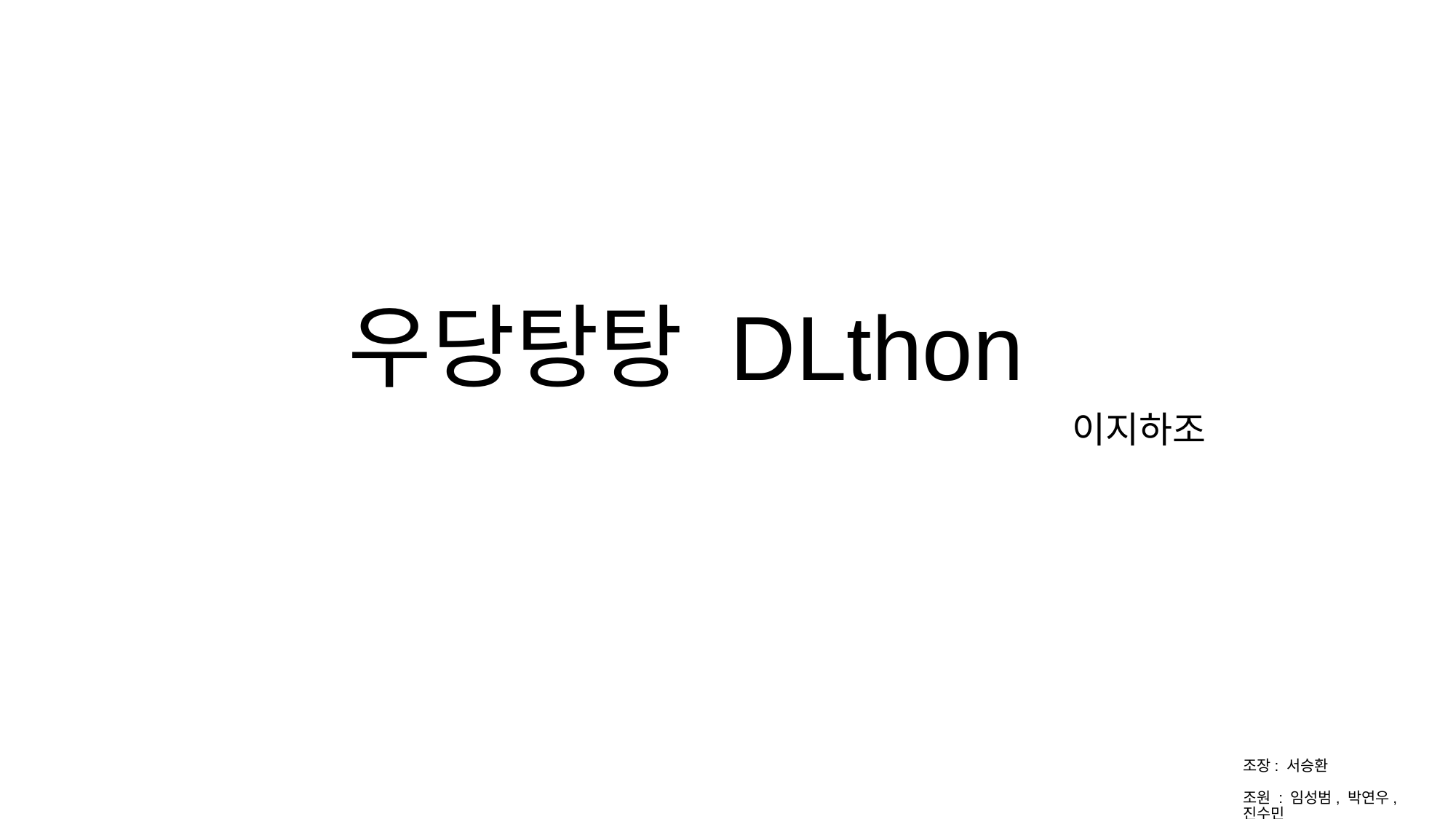

# 우당탕탕 DLthon
이지하조
조장: 서승환
조원 : 임성범, 박연우, 진수민